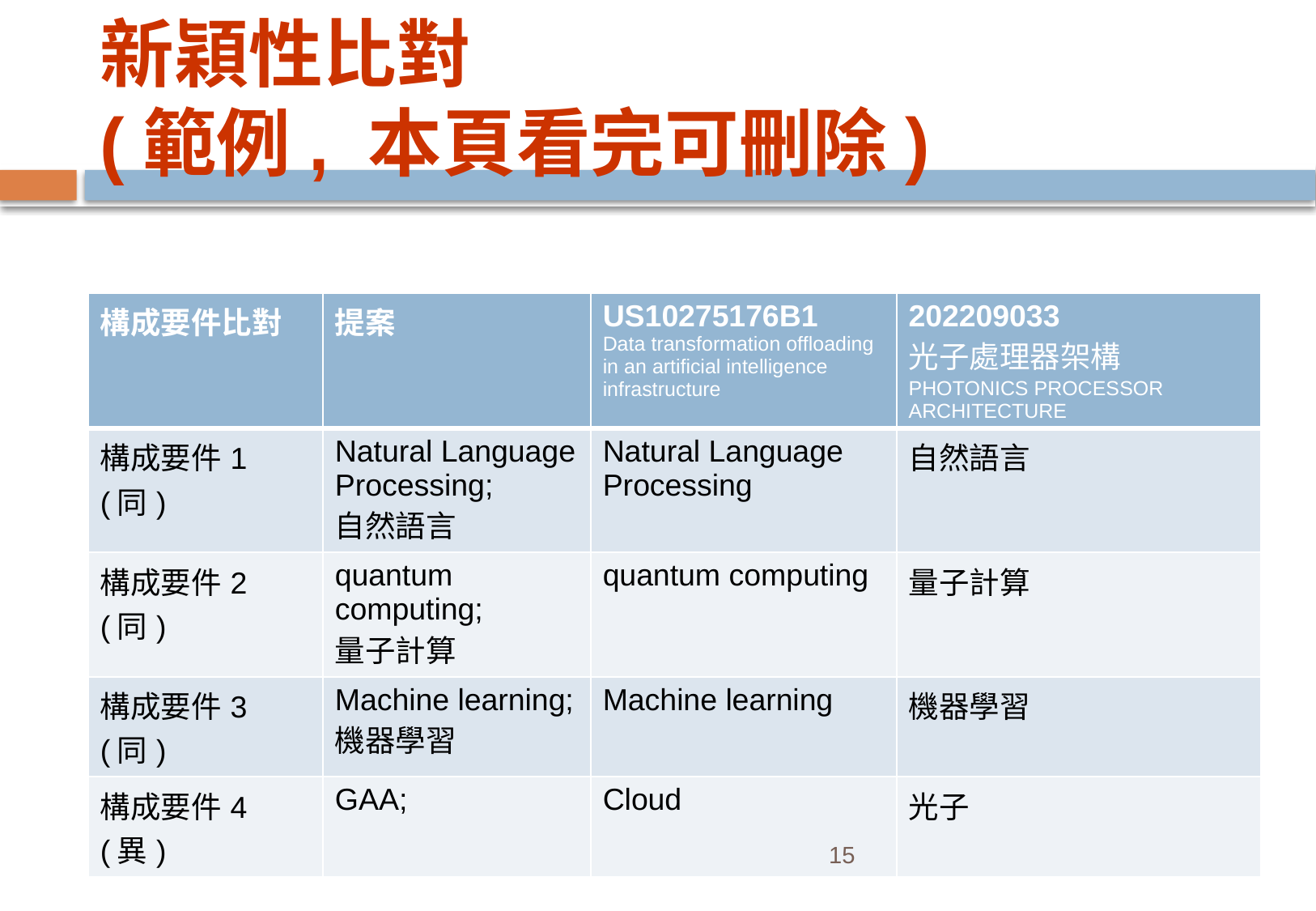

# 新穎性比對 (範例, 本頁看完可刪除)
| 構成要件比對 | 提案 | US10275176B1 Data transformation offloading in an artificial intelligence infrastructure | 202209033 光子處理器架構 PHOTONICS PROCESSOR ARCHITECTURE |
| --- | --- | --- | --- |
| 構成要件1(同) | Natural Language Processing; 自然語言 | Natural Language Processing | 自然語言 |
| 構成要件2(同) | quantum computing; 量子計算 | quantum computing | 量子計算 |
| 構成要件3(同) | Machine learning;機器學習 | Machine learning | 機器學習 |
| 構成要件4(異) | GAA; | Cloud | 光子 |
15